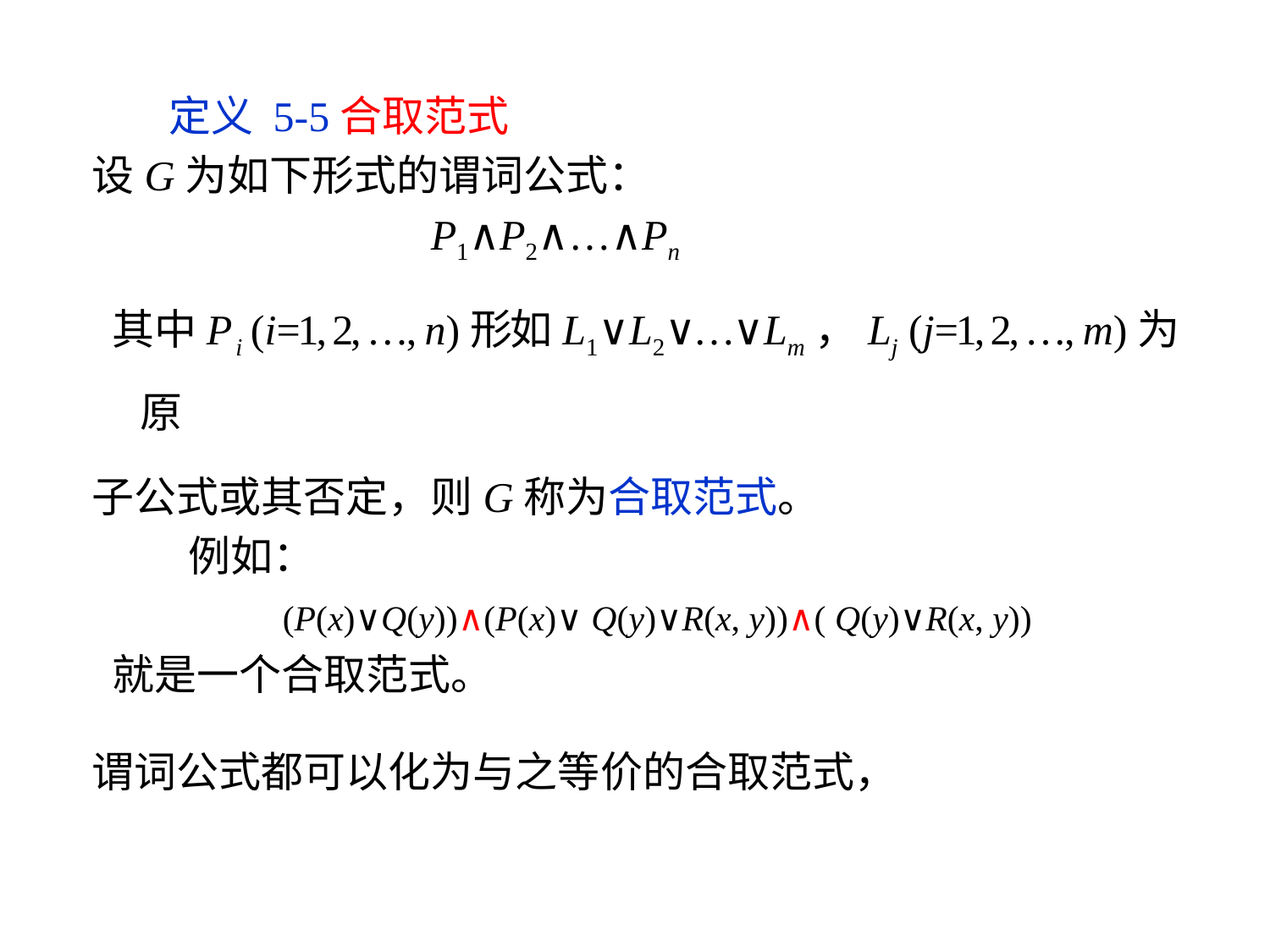

定义 5-5合取范式
设G为如下形式的谓词公式：
                                P1∧P2∧…∧Pn
 其中P i (i=1, 2, …, n)形如L1∨L2∨…∨Lm，Lj (j=1, 2, …, m)为原
子公式或其否定，则G称为合取范式。
         例如：
                  (P(x)∨Q(y))∧(P(x)∨ Q(y)∨R(x, y))∧( Q(y)∨R(x, y))
 就是一个合取范式。
谓词公式都可以化为与之等价的合取范式，